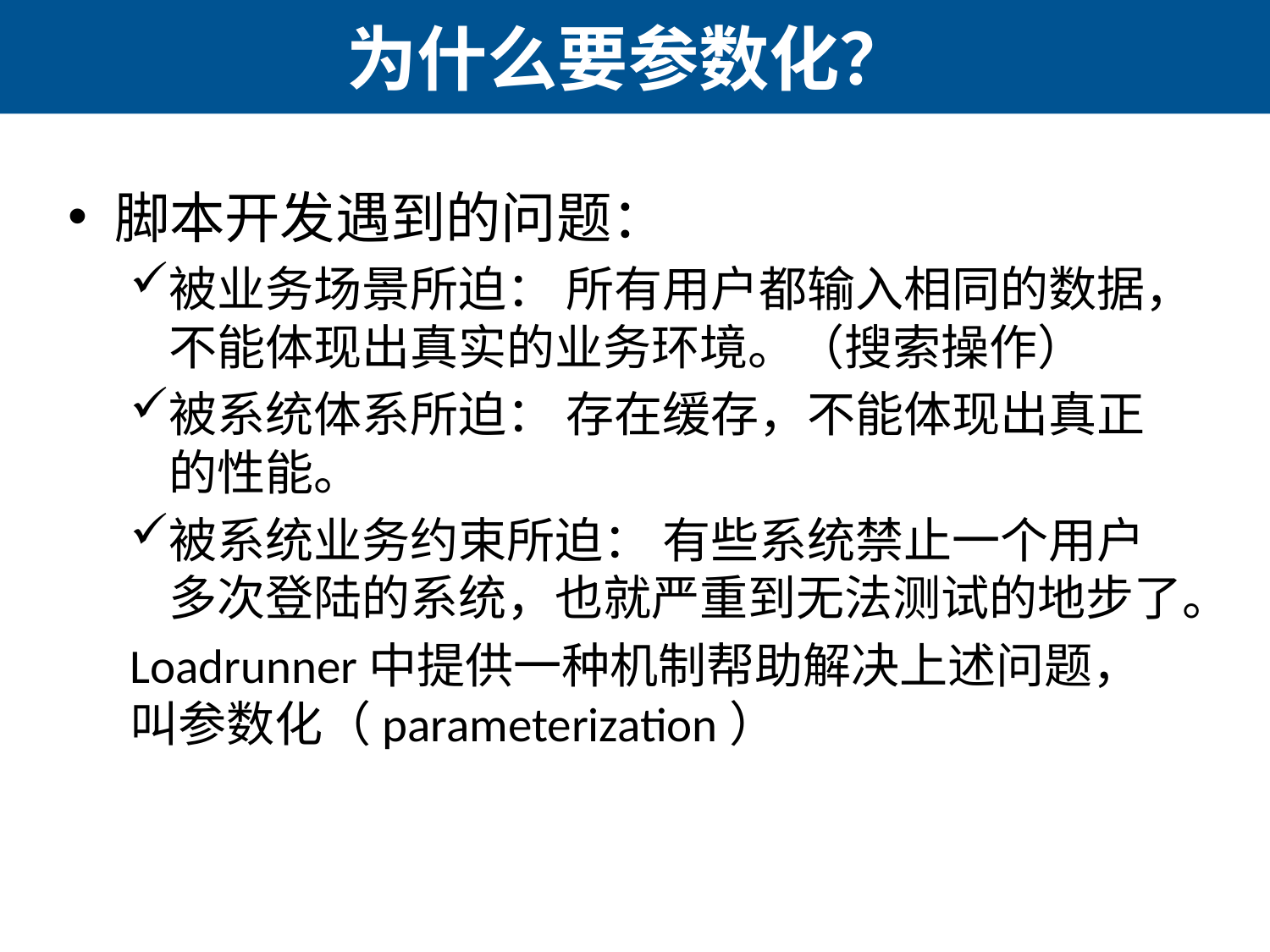

# 为什么要参数化？
脚本开发遇到的问题：
被业务场景所迫： 所有用户都输入相同的数据，不能体现出真实的业务环境。（搜索操作）
被系统体系所迫： 存在缓存，不能体现出真正的性能。
被系统业务约束所迫： 有些系统禁止一个用户多次登陆的系统，也就严重到无法测试的地步了。
Loadrunner中提供一种机制帮助解决上述问题， 叫参数化（parameterization）